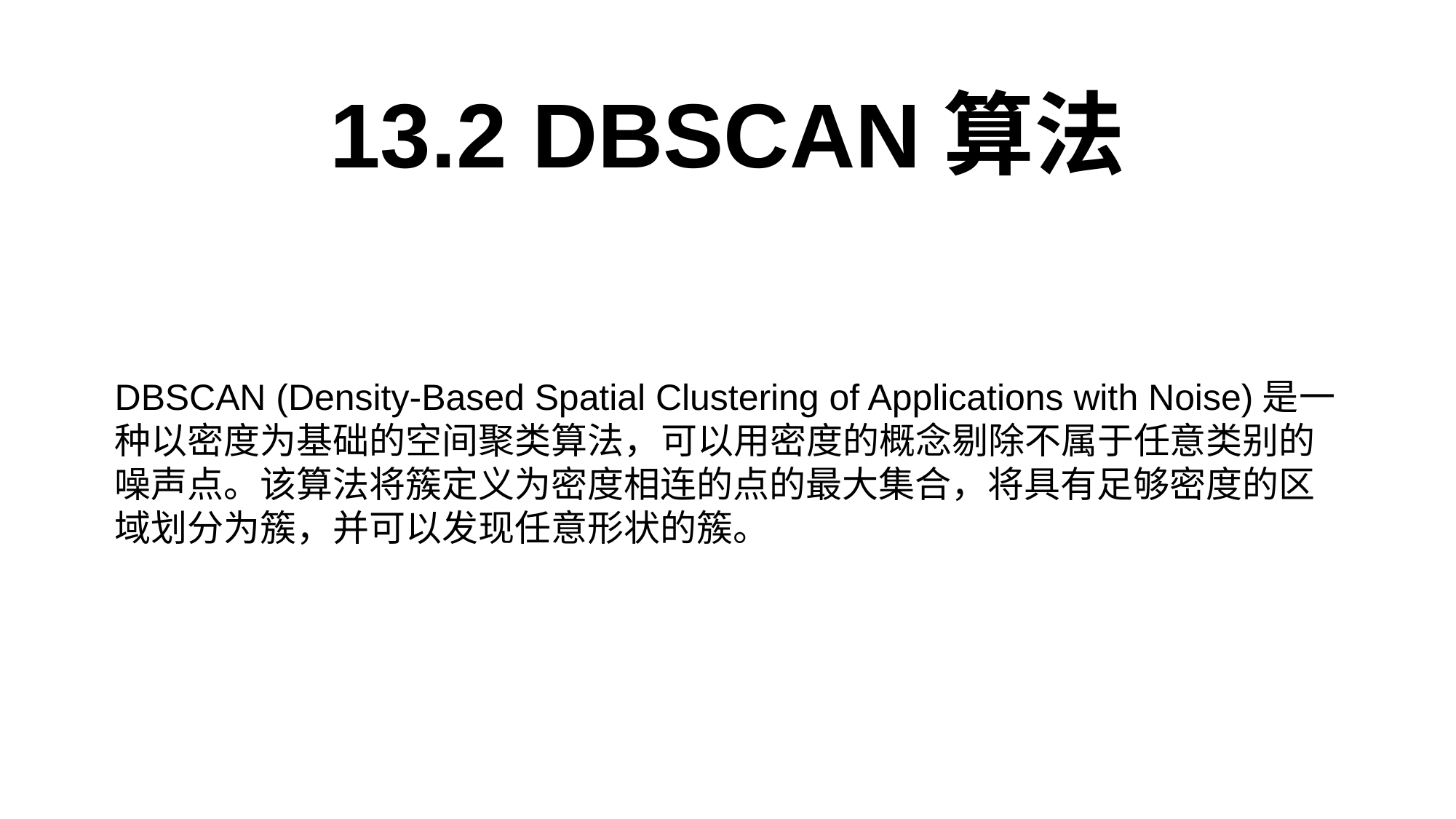

13.2 DBSCAN算法

DBSCAN (Density-Based Spatial Clustering of Applications with Noise)是一种以密度为基础的空间聚类算法，可以用密度的概念剔除不属于任意类别的噪声点。该算法将簇定义为密度相连的点的最大集合，将具有足够密度的区域划分为簇，并可以发现任意形状的簇。